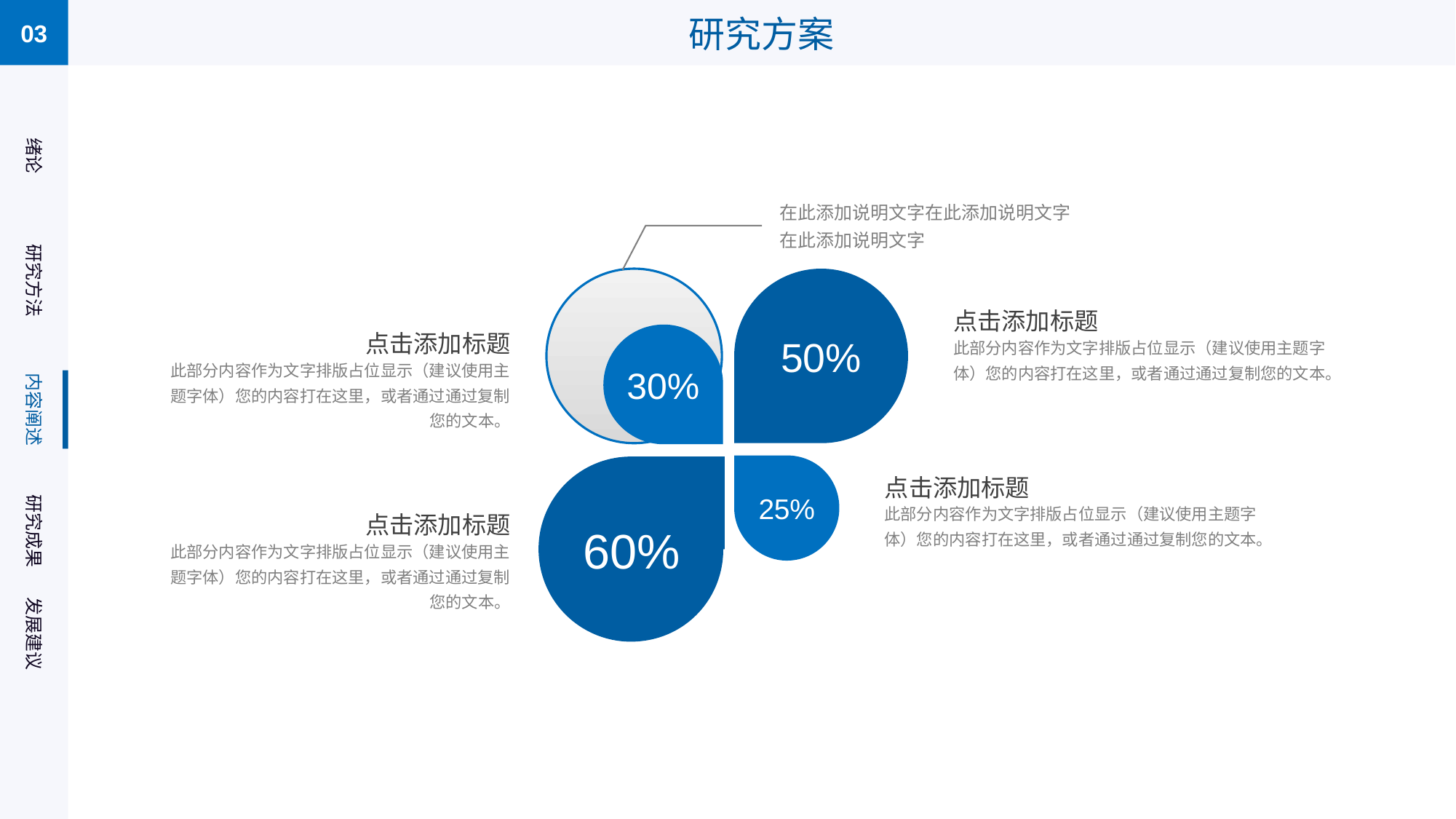

03
研究方案

绪论
在此添加说明文字在此添加说明文字
在此添加说明文字

研究方法

50%
点击添加标题
点击添加标题
30%
此部分内容作为文字排版占位显示（建议使用主题字体）您的内容打在这里，或者通过通过复制您的文本。
此部分内容作为文字排版占位显示（建议使用主题字体）您的内容打在这里，或者通过通过复制您的文本。

内容阐述
60%
25%
点击添加标题
此部分内容作为文字排版占位显示（建议使用主题字体）您的内容打在这里，或者通过通过复制您的文本。
点击添加标题
研究成果
此部分内容作为文字排版占位显示（建议使用主题字体）您的内容打在这里，或者通过通过复制您的文本。
发展建议